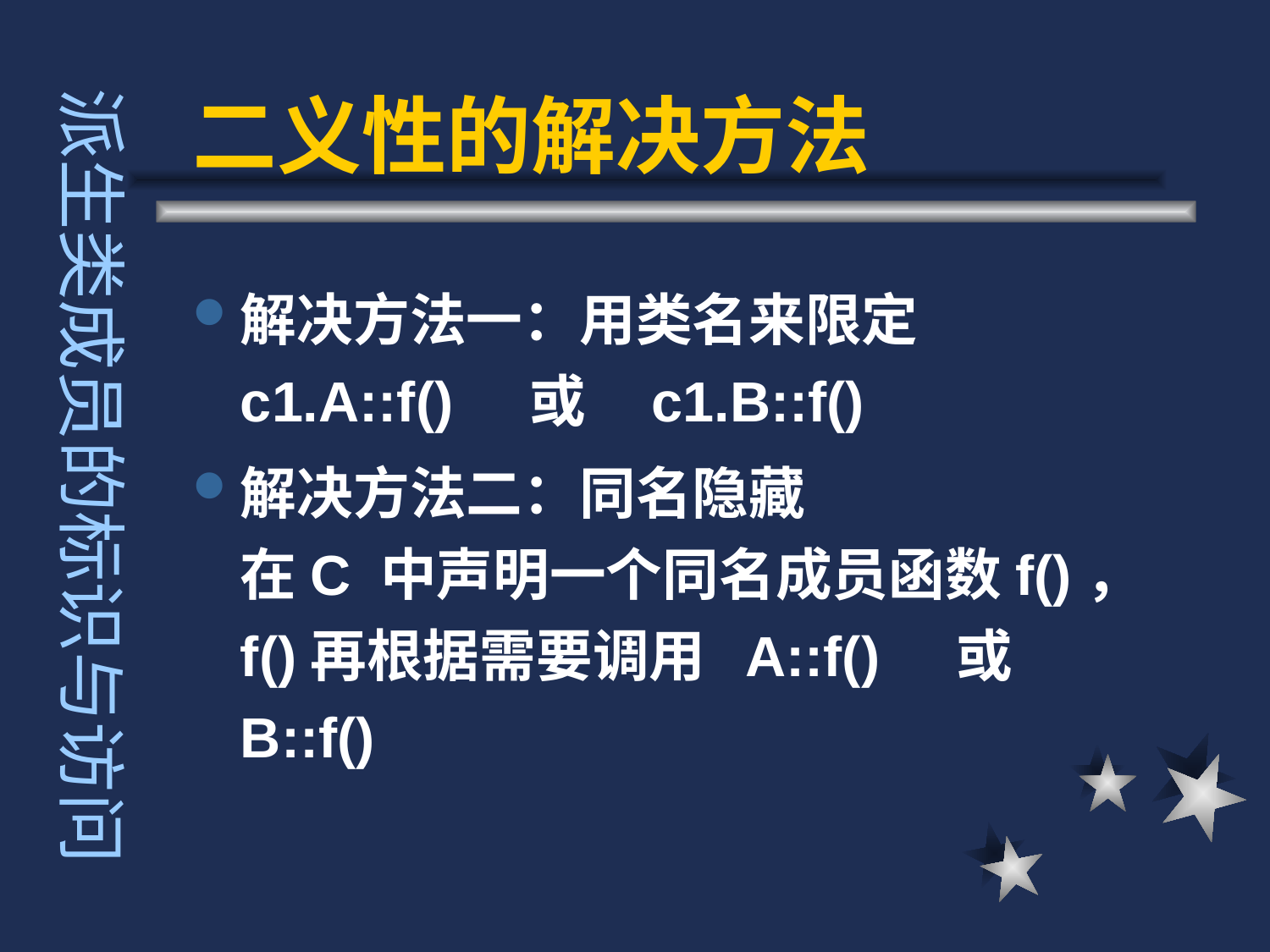

# 二义性的解决方法
派生类成员的标识与访问
解决方法一：用类名来限定
c1.A::f()    或    c1.B::f()
解决方法二：同名隐藏
在C 中声明一个同名成员函数f()，f()再根据需要调用  A::f()    或    B::f()
50